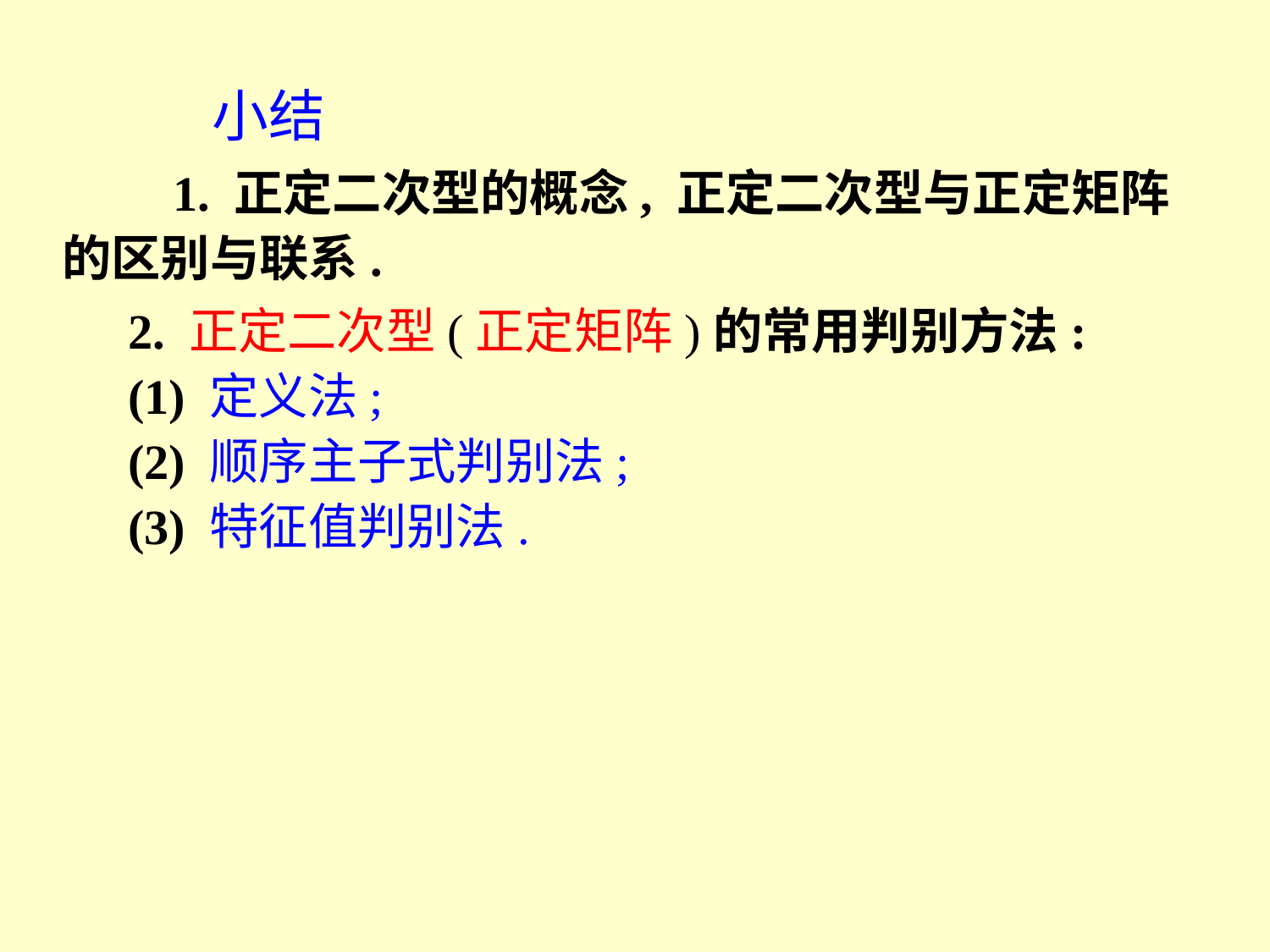

小结
　　1. 正定二次型的概念, 正定二次型与正定矩阵的区别与联系.
2. 正定二次型(正定矩阵)的常用判别方法:
(1) 定义法;
(2) 顺序主子式判别法;
(3) 特征值判别法.